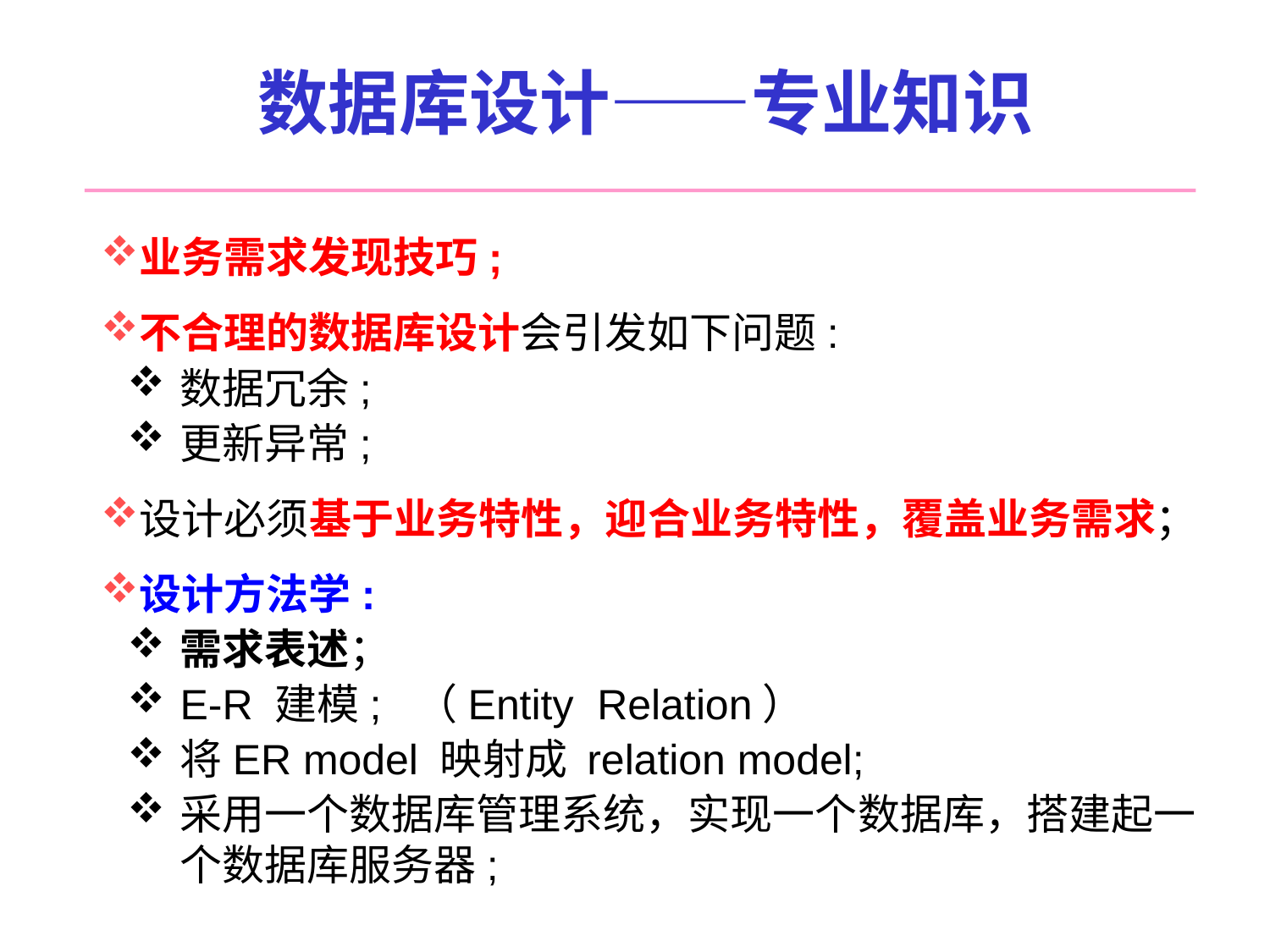

# 数据库设计——专业知识

业务需求发现技巧;

不合理的数据库设计会引发如下问题:
数据冗余;
更新异常;

设计必须基于业务特性，迎合业务特性，覆盖业务需求；

设计方法学:
需求表述；
E-R 建模;  （Entity  Relation）
将ER model 映射成 relation model;
采用一个数据库管理系统，实现一个数据库，搭建起一个数据库服务器;